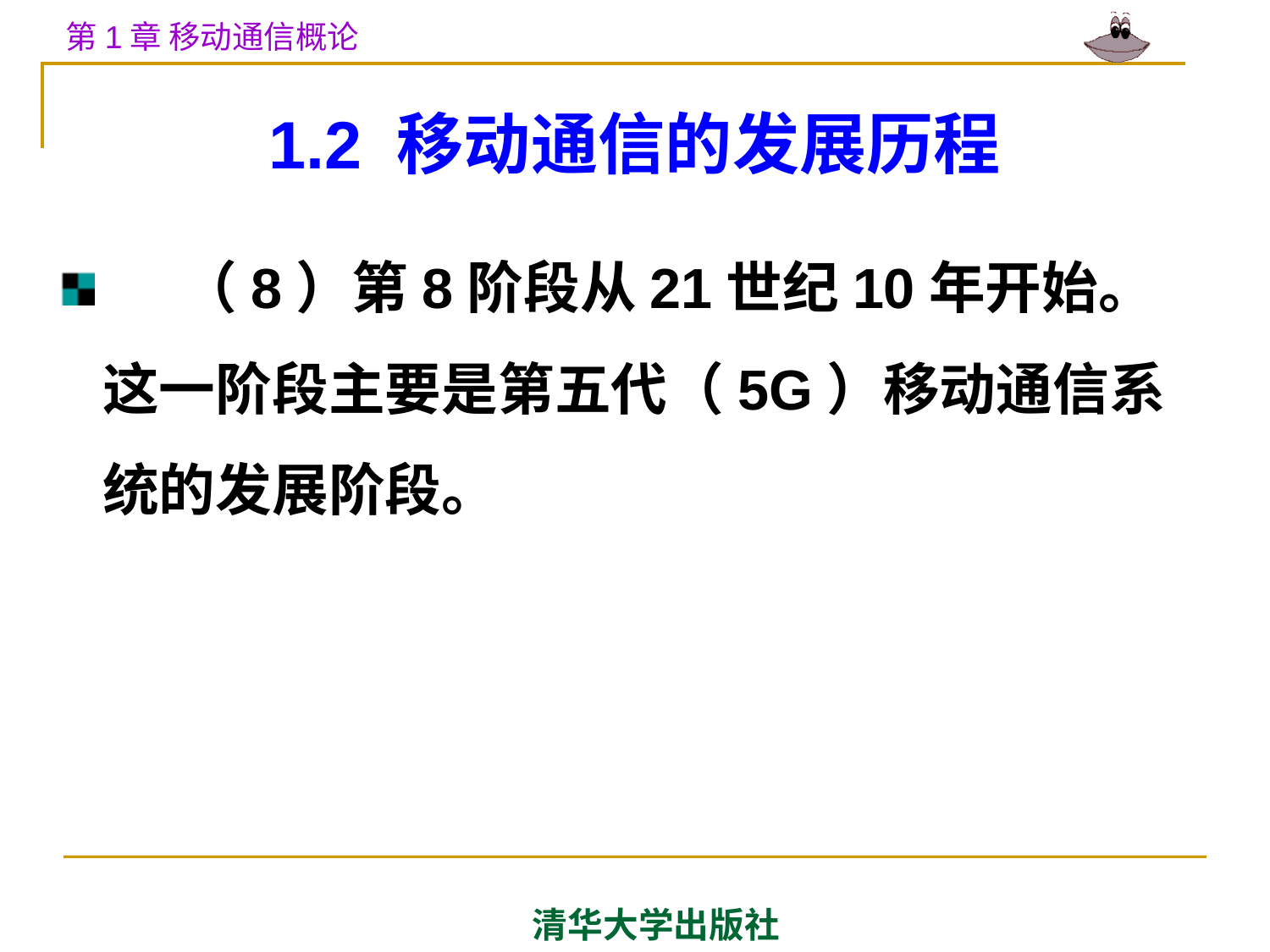

# 1.2 移动通信的发展历程
     （8）第8阶段从21世纪10年开始。这一阶段主要是第五代（5G）移动通信系统的发展阶段。